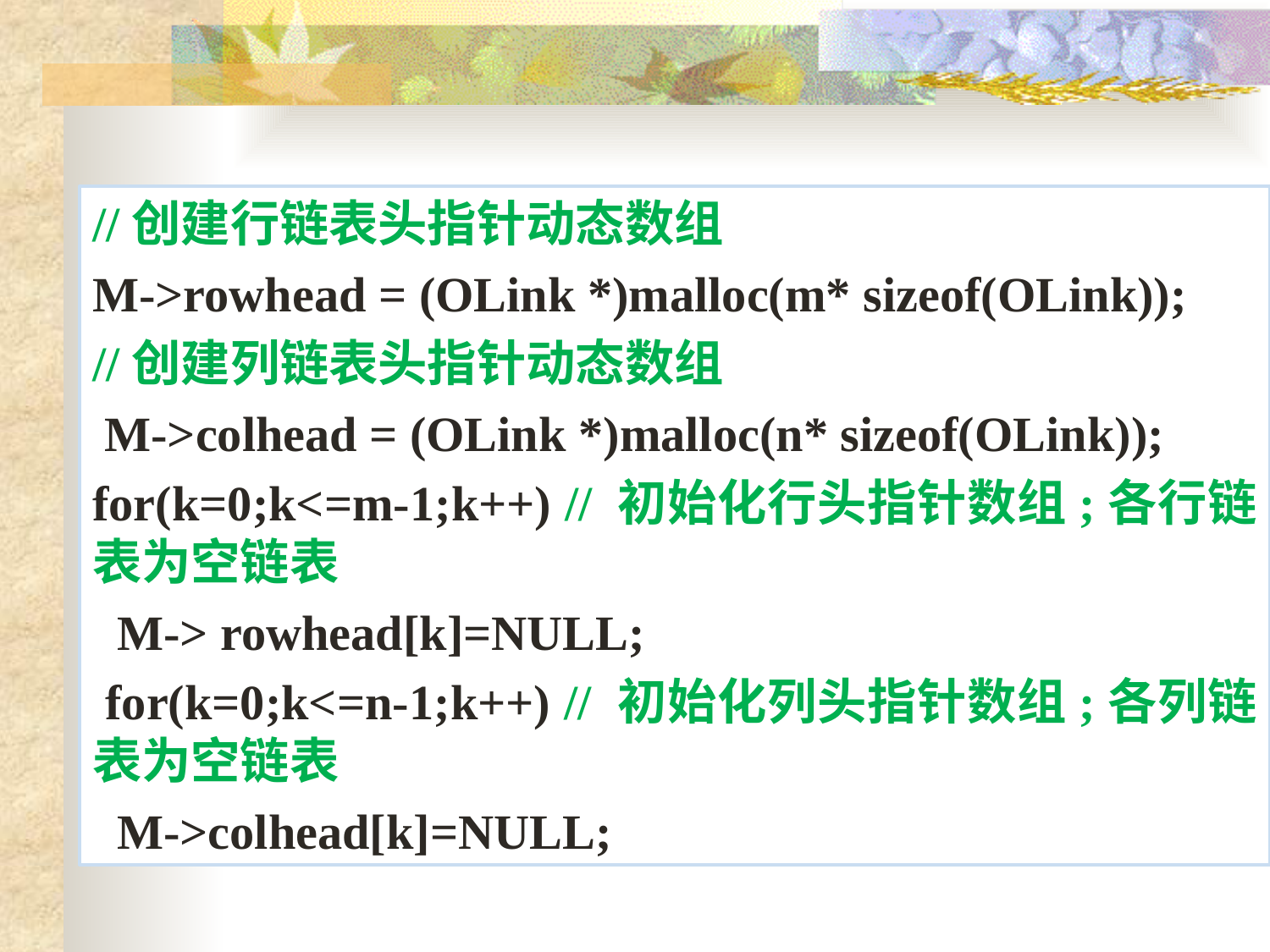

//创建行链表头指针动态数组
M->rowhead = (OLink *)malloc(m* sizeof(OLink));
//创建列链表头指针动态数组
 M->colhead = (OLink *)malloc(n* sizeof(OLink));
for(k=0;k<=m-1;k++) // 初始化行头指针数组;各行链表为空链表
  M-> rowhead[k]=NULL;
 for(k=0;k<=n-1;k++) // 初始化列头指针数组;各列链表为空链表
  M->colhead[k]=NULL;